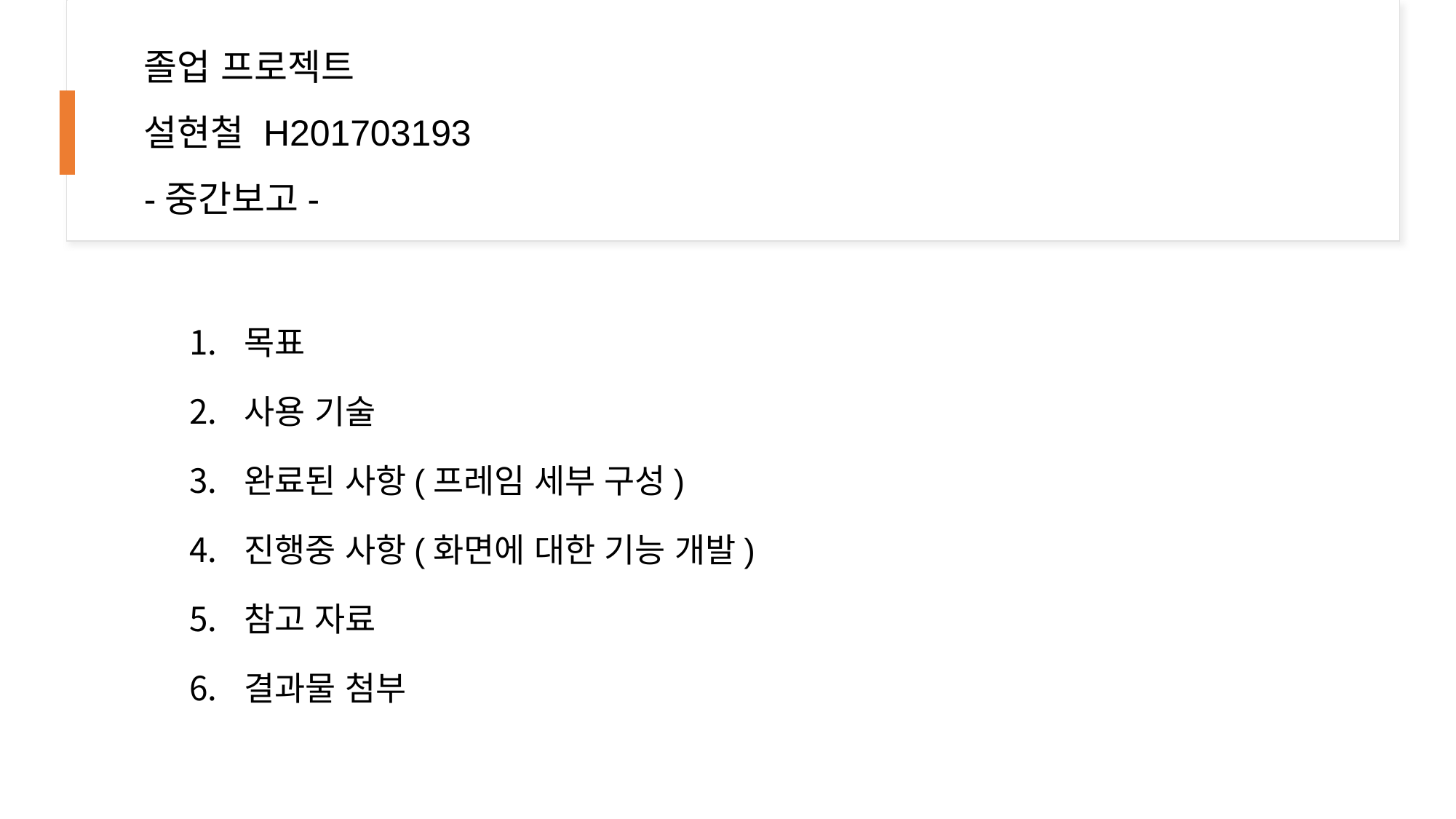

졸업 프로젝트
설현철 H201703193
-중간보고-

목표
사용 기술
완료된 사항(프레임 세부 구성)
진행중 사항(화면에 대한 기능 개발)
참고 자료
결과물 첨부